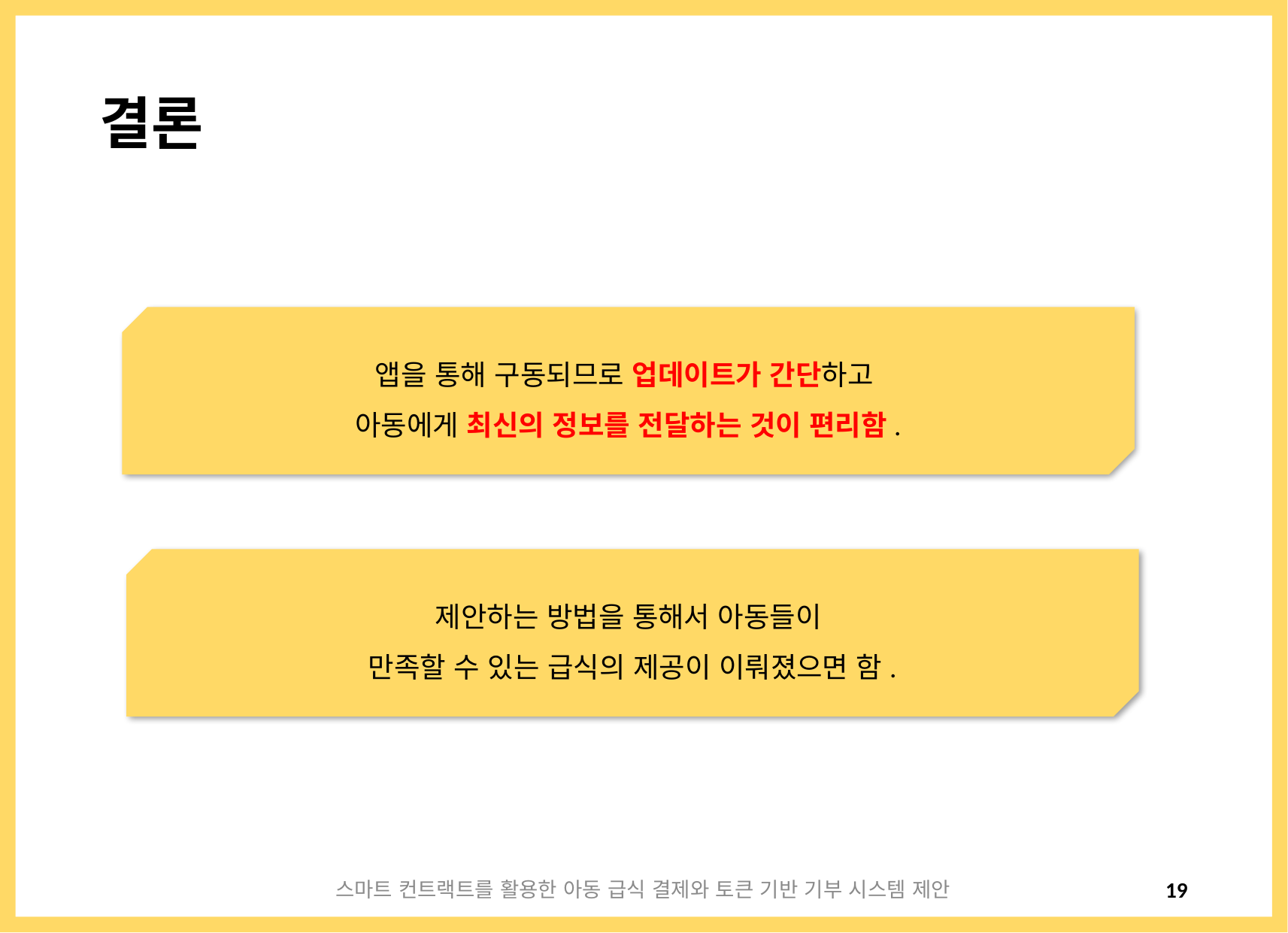

결론
앱을 통해 구동되므로 업데이트가 간단하고
아동에게 최신의 정보를 전달하는 것이 편리함.
제안하는 방법을 통해서 아동들이
만족할 수 있는 급식의 제공이 이뤄졌으면 함.
스마트 컨트랙트를 활용한 아동 급식 결제와 토큰 기반 기부 시스템 제안
19